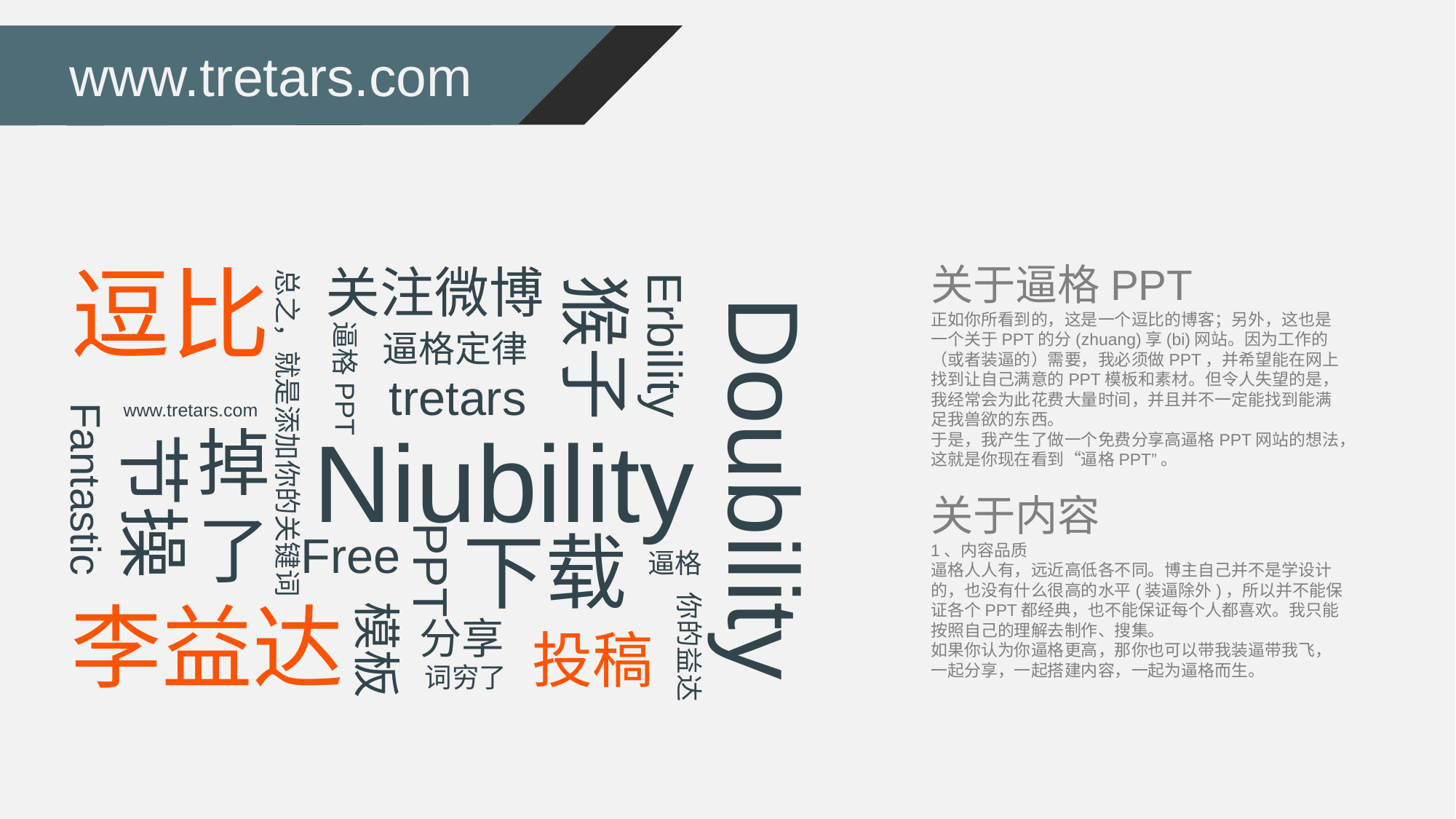

www.tretars.com
逗比
关注微博
关于逼格PPT
正如你所看到的，这是一个逗比的博客；另外，这也是一个关于PPT的分(zhuang)享(bi)网站。因为工作的（或者装逼的）需要，我必须做PPT，并希望能在网上找到让自己满意的PPT模板和素材。但令人失望的是，我经常会为此花费大量时间，并且并不一定能找到能满足我兽欲的东西。
于是，我产生了做一个免费分享高逼格PPT网站的想法，这就是你现在看到“逼格PPT”。

关于内容
1、内容品质
逼格人人有，远近高低各不同。博主自己并不是学设计的，也没有什么很高的水平(装逼除外)，所以并不能保证各个PPT都经典，也不能保证每个人都喜欢。我只能按照自己的理解去制作、搜集。
如果你认为你逼格更高，那你也可以带我装逼带我飞，一起分享，一起搭建内容，一起为逼格而生。
猴子
Erbility
逼格定律
逼格PPT
tretars
www.tretars.com
Niubility
总之，就是添加你的关键词
掉
了
Doubility
节操
Fantastic
下载
Free
PPT
逼格
李益达
分享
模板
投稿
你的益达
词穷了